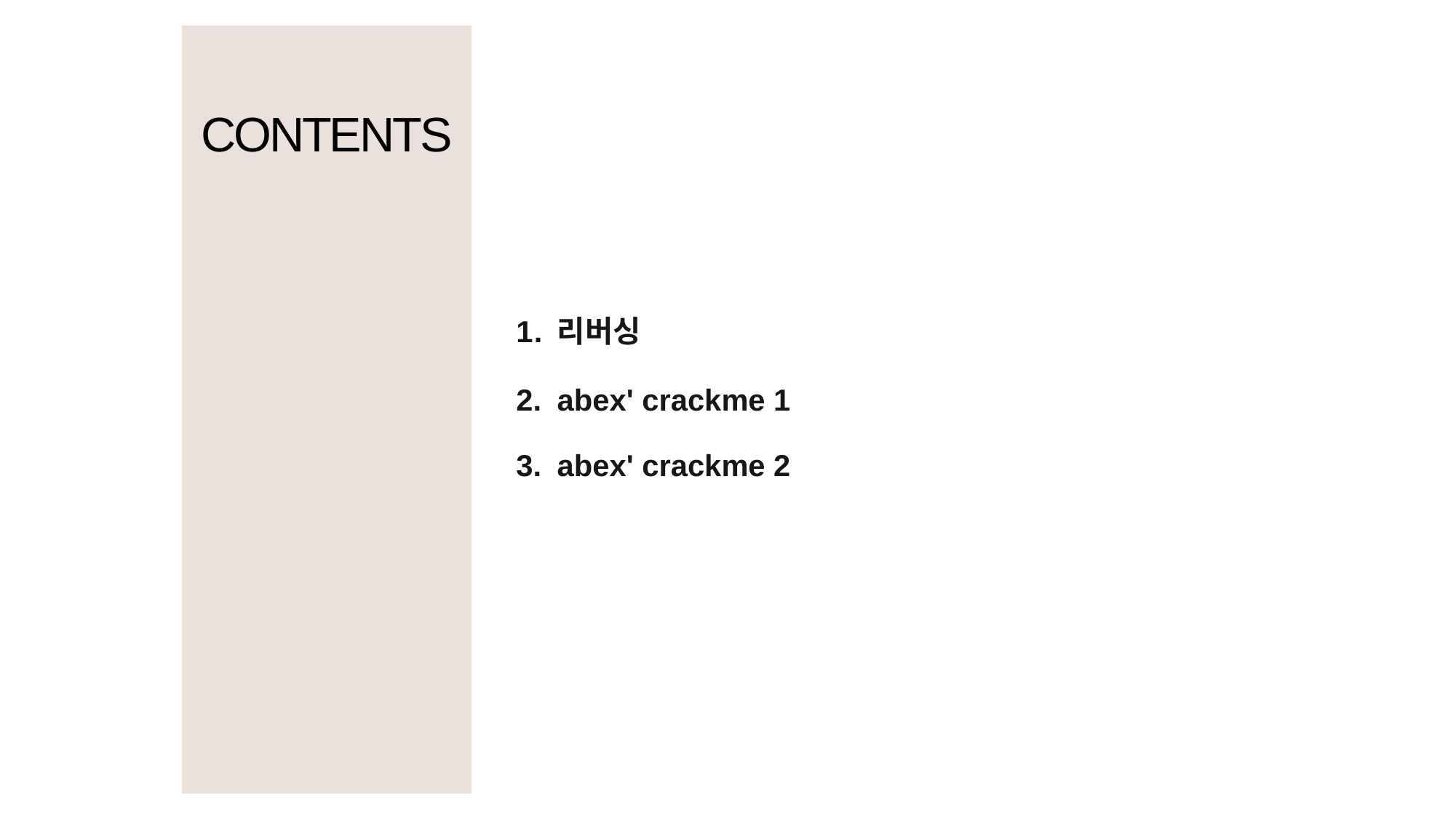

CONTENTS
리버싱
abex' crackme 1
abex' crackme 2